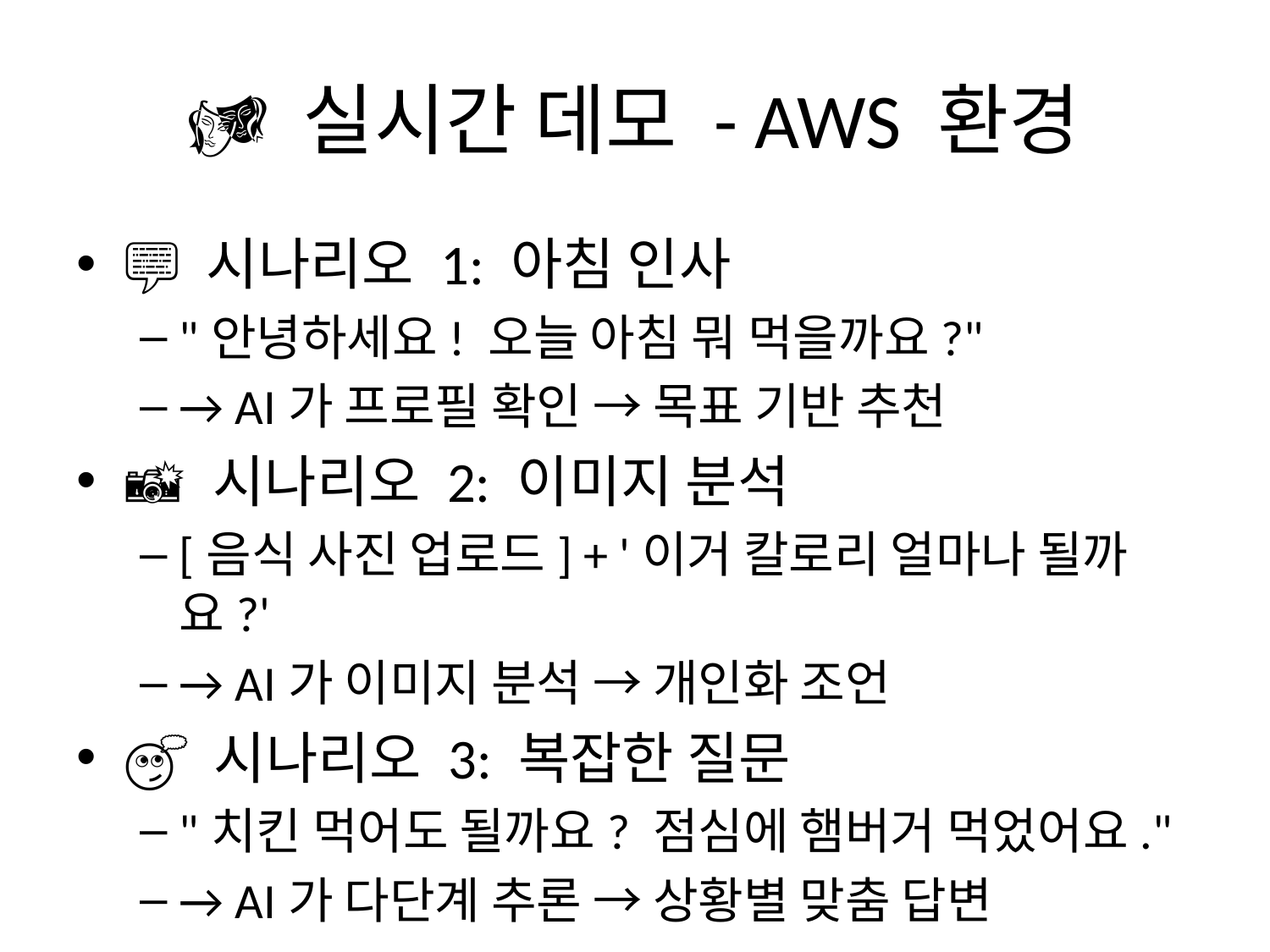

# 🎭 실시간 데모 - AWS 환경
💬 시나리오 1: 아침 인사
"안녕하세요! 오늘 아침 뭐 먹을까요?"
→ AI가 프로필 확인 → 목표 기반 추천
📸 시나리오 2: 이미지 분석
[음식 사진 업로드] + '이거 칼로리 얼마나 될까요?'
→ AI가 이미지 분석 → 개인화 조언
🤔 시나리오 3: 복잡한 질문
"치킨 먹어도 될까요? 점심에 햄버거 먹었어요."
→ AI가 다단계 추론 → 상황별 맞춤 답변